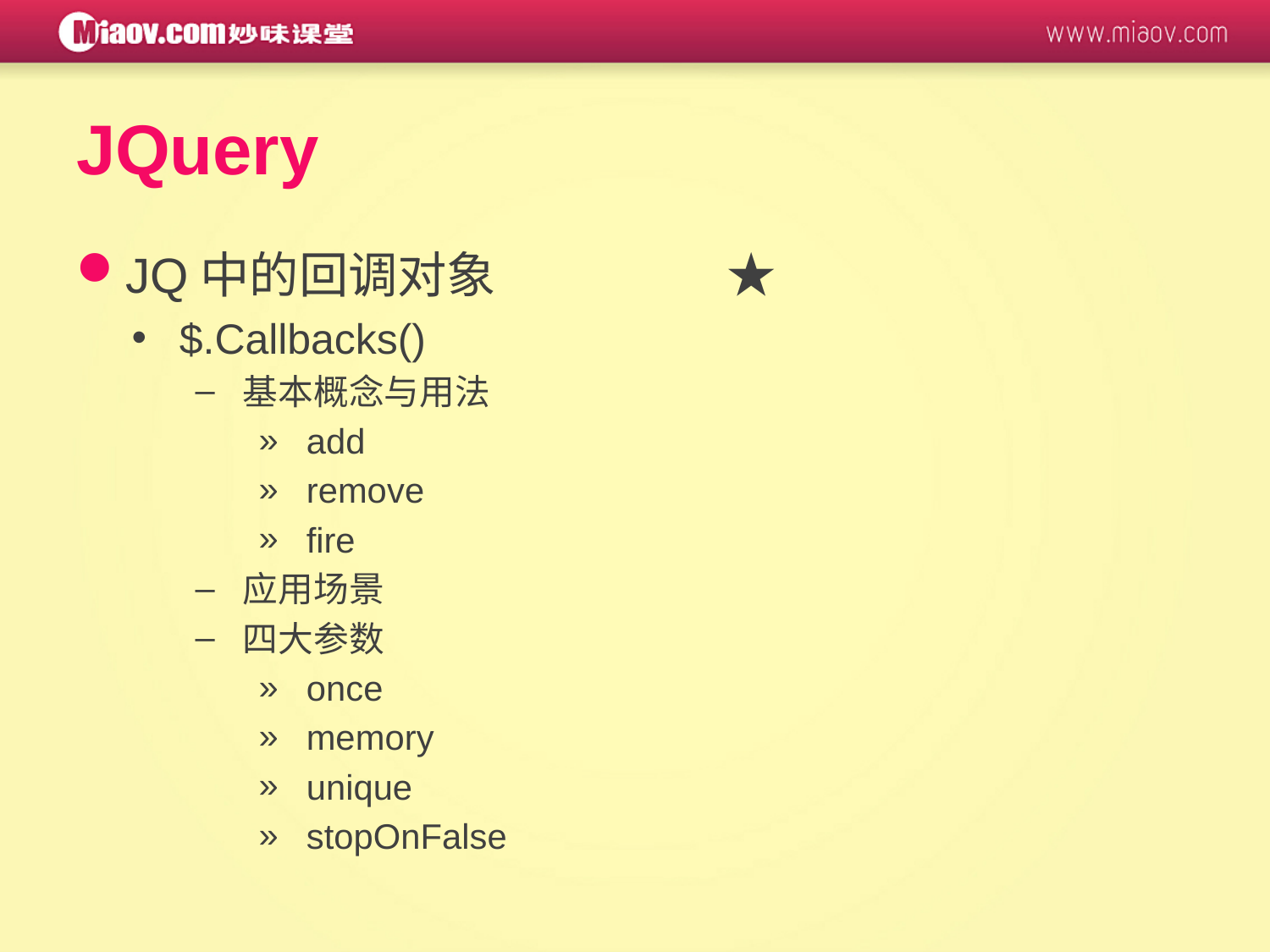

# JQuery
JQ中的回调对象                     ★
$.Callbacks()
基本概念与用法
add
remove
fire
应用场景
四大参数
once
memory
unique
stopOnFalse